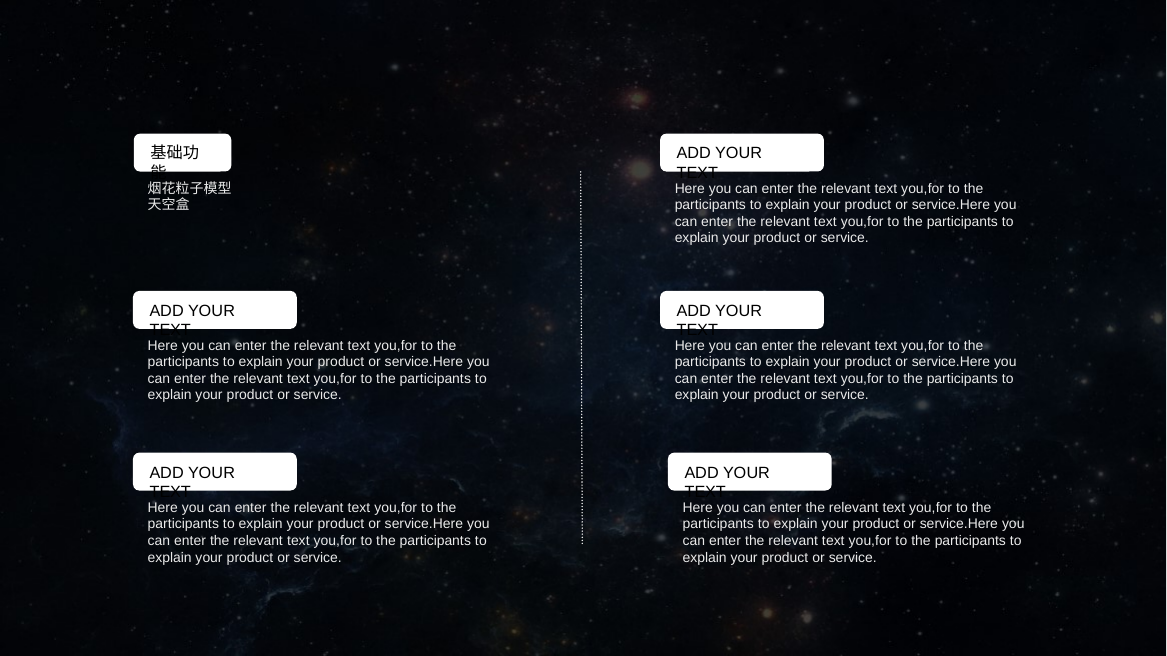

基础功能
ADD YOUR TEXT
烟花粒子模型
天空盒

Here you can enter the relevant text you,for to the participants to explain your product or service.Here you can enter the relevant text you,for to the participants to explain your product or service.
ADD YOUR TEXT
ADD YOUR TEXT
Here you can enter the relevant text you,for to the participants to explain your product or service.Here you can enter the relevant text you,for to the participants to explain your product or service.
Here you can enter the relevant text you,for to the participants to explain your product or service.Here you can enter the relevant text you,for to the participants to explain your product or service.
ADD YOUR TEXT
ADD YOUR TEXT
Here you can enter the relevant text you,for to the participants to explain your product or service.Here you can enter the relevant text you,for to the participants to explain your product or service.
Here you can enter the relevant text you,for to the participants to explain your product or service.Here you can enter the relevant text you,for to the participants to explain your product or service.